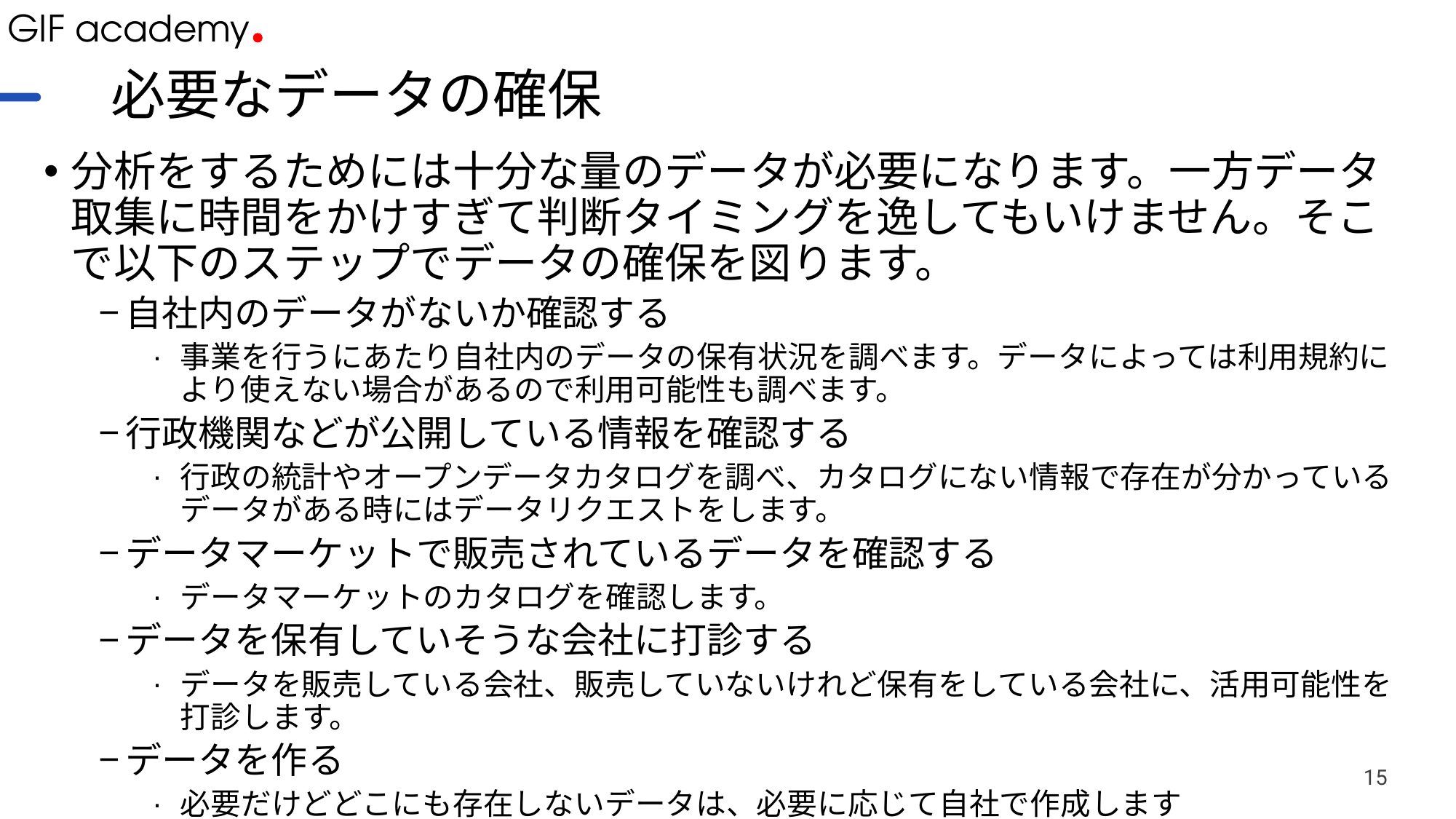

# 必要なデータの確保
分析をするためには十分な量のデータが必要になります。一方データ取集に時間をかけすぎて判断タイミングを逸してもいけません。そこで以下のステップでデータの確保を図ります。
自社内のデータがないか確認する
事業を行うにあたり自社内のデータの保有状況を調べます。データによっては利用規約により使えない場合があるので利用可能性も調べます。
行政機関などが公開している情報を確認する
行政の統計やオープンデータカタログを調べ、カタログにない情報で存在が分かっているデータがある時にはデータリクエストをします。
データマーケットで販売されているデータを確認する
データマーケットのカタログを確認します。
データを保有していそうな会社に打診する
データを販売している会社、販売していないけれど保有をしている会社に、活用可能性を打診します。
データを作る
必要だけどどこにも存在しないデータは、必要に応じて自社で作成します

15